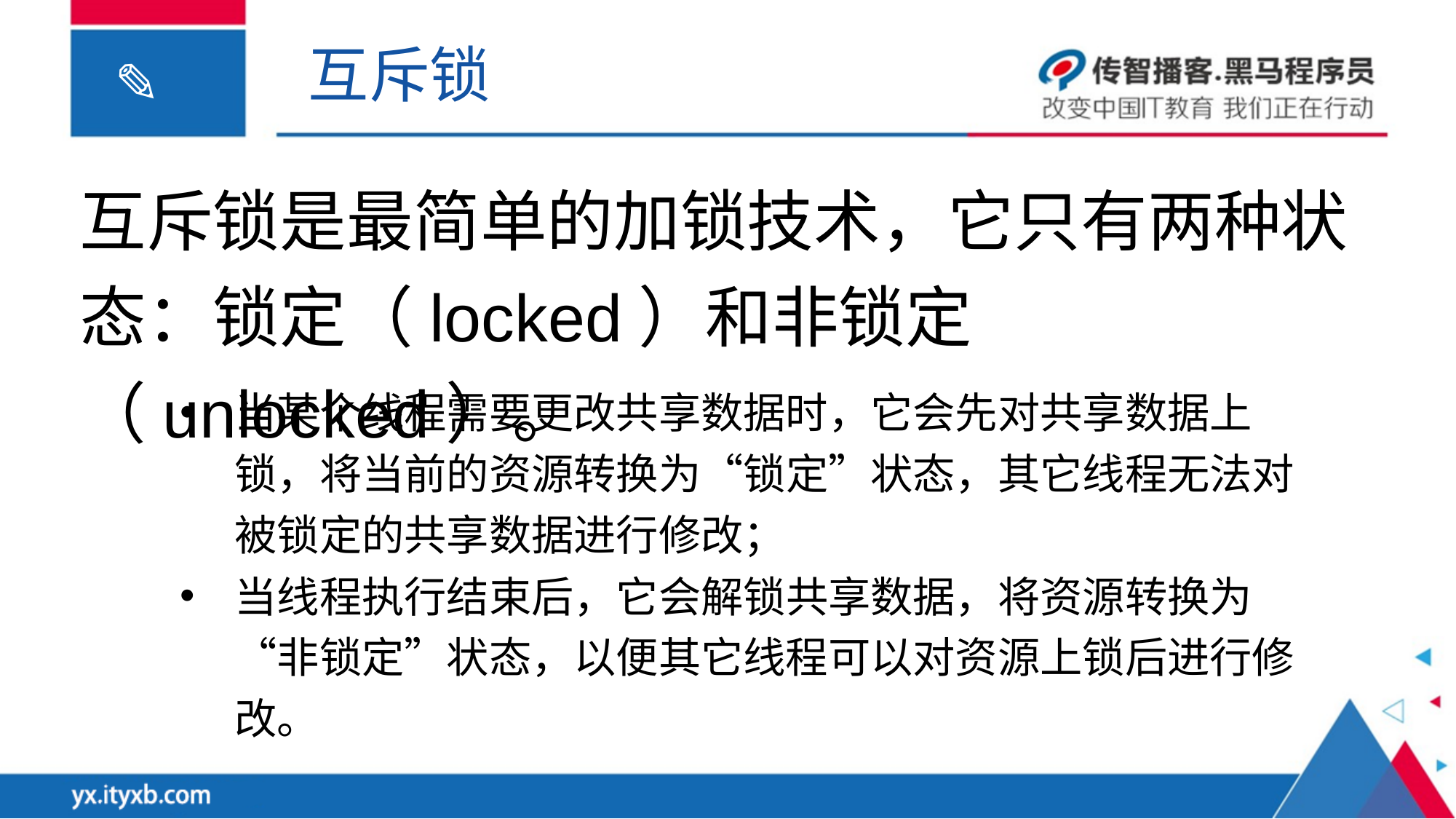

互斥锁
互斥锁是最简单的加锁技术，它只有两种状态：锁定（locked）和非锁定（unlocked）。
当某个线程需要更改共享数据时，它会先对共享数据上锁，将当前的资源转换为“锁定”状态，其它线程无法对被锁定的共享数据进行修改；
当线程执行结束后，它会解锁共享数据，将资源转换为“非锁定”状态，以便其它线程可以对资源上锁后进行修改。